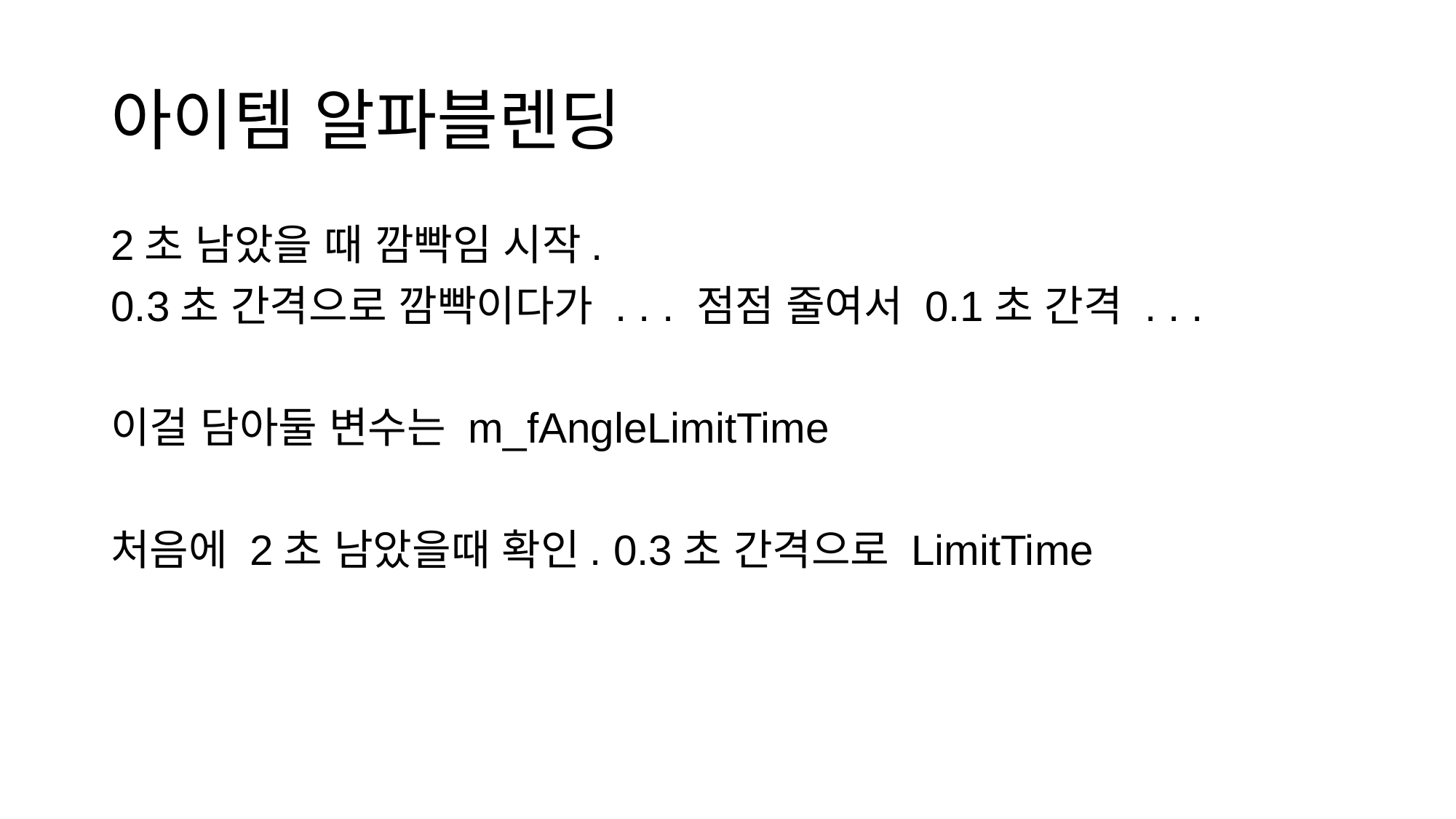

# 아이템 알파블렌딩
2초 남았을 때 깜빡임 시작.
0.3초 간격으로 깜빡이다가 . . . 점점 줄여서 0.1초 간격 . . .

이걸 담아둘 변수는 m_fAngleLimitTime

처음에 2초 남았을때 확인. 0.3초 간격으로 LimitTime